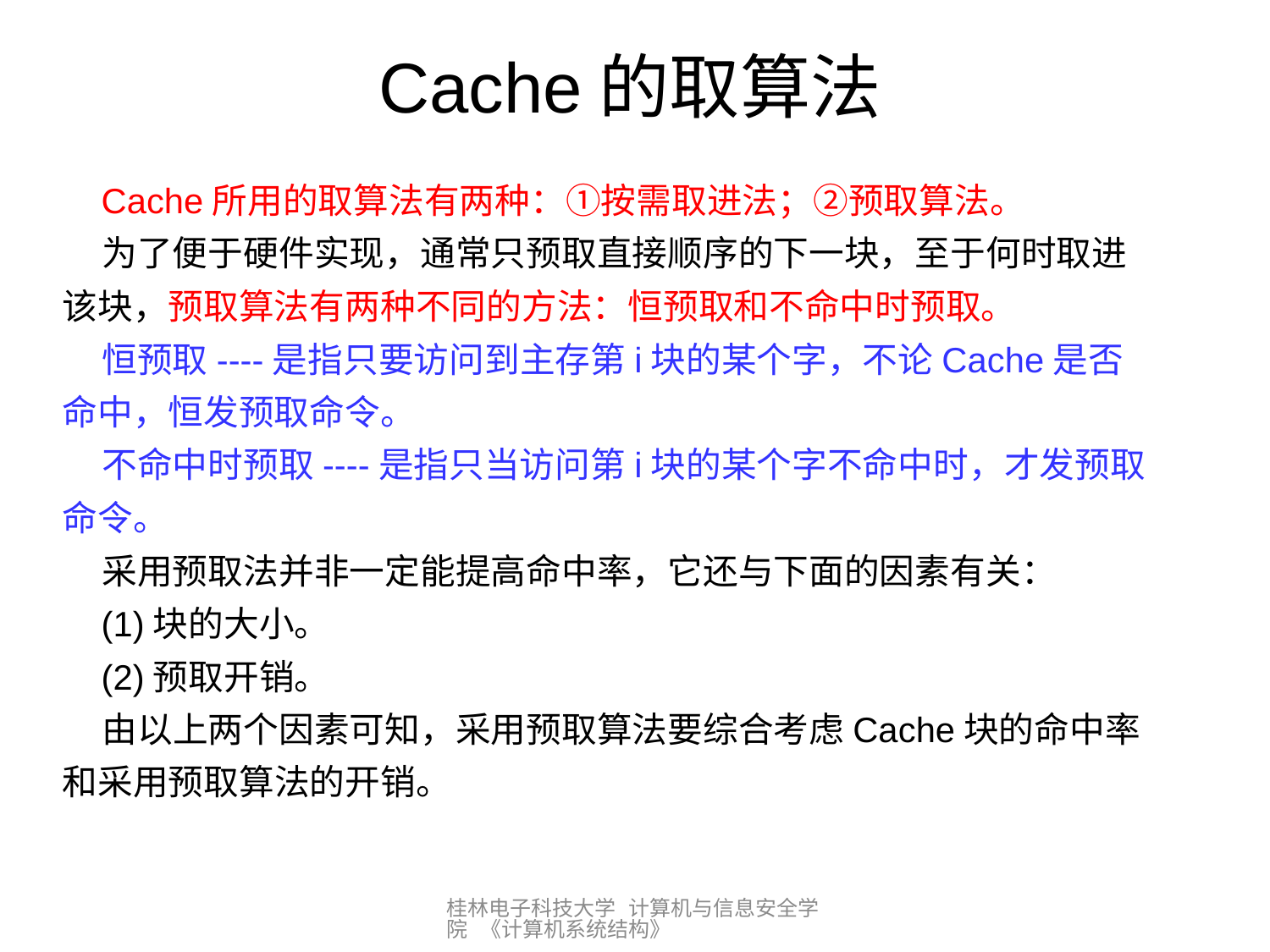

Cache的取算法
    Cache所用的取算法有两种：①按需取进法；②预取算法。
    为了便于硬件实现，通常只预取直接顺序的下一块，至于何时取进该块，预取算法有两种不同的方法：恒预取和不命中时预取。
    恒预取----是指只要访问到主存第i块的某个字，不论Cache是否命中，恒发预取命令。
    不命中时预取----是指只当访问第i块的某个字不命中时，才发预取命令。
    采用预取法并非一定能提高命中率，它还与下面的因素有关：
    (1)块的大小。
    (2)预取开销。
    由以上两个因素可知，采用预取算法要综合考虑Cache块的命中率和采用预取算法的开销。

桂林电子科技大学  计算机与信息安全学院  《计算机系统结构》
24